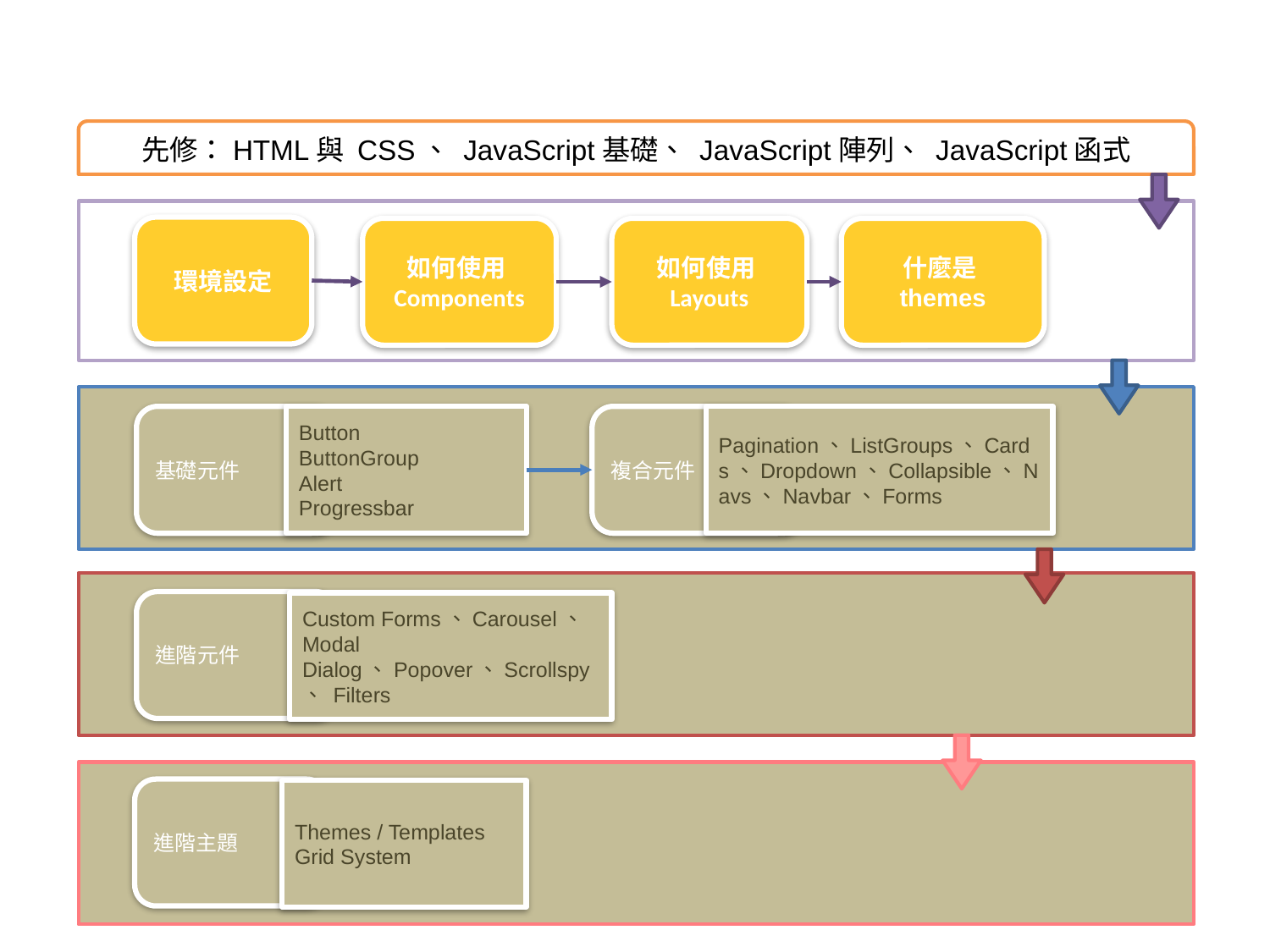

先修：HTML與 CSS、 JavaScript基礎、 JavaScript陣列、 JavaScript函式

環境設定
如何使用Components
如何使用Layouts
什麼是themes

基礎元件
Button
ButtonGroup
Alert
Progressbar
複合元件
Pagination、ListGroups、Cards、Dropdown、Collapsible、Navs、Navbar、Forms

進階元件
Custom Forms、Carousel、Modal Dialog、Popover、Scrollspy、 Filters

進階主題
Themes / Templates
Grid System